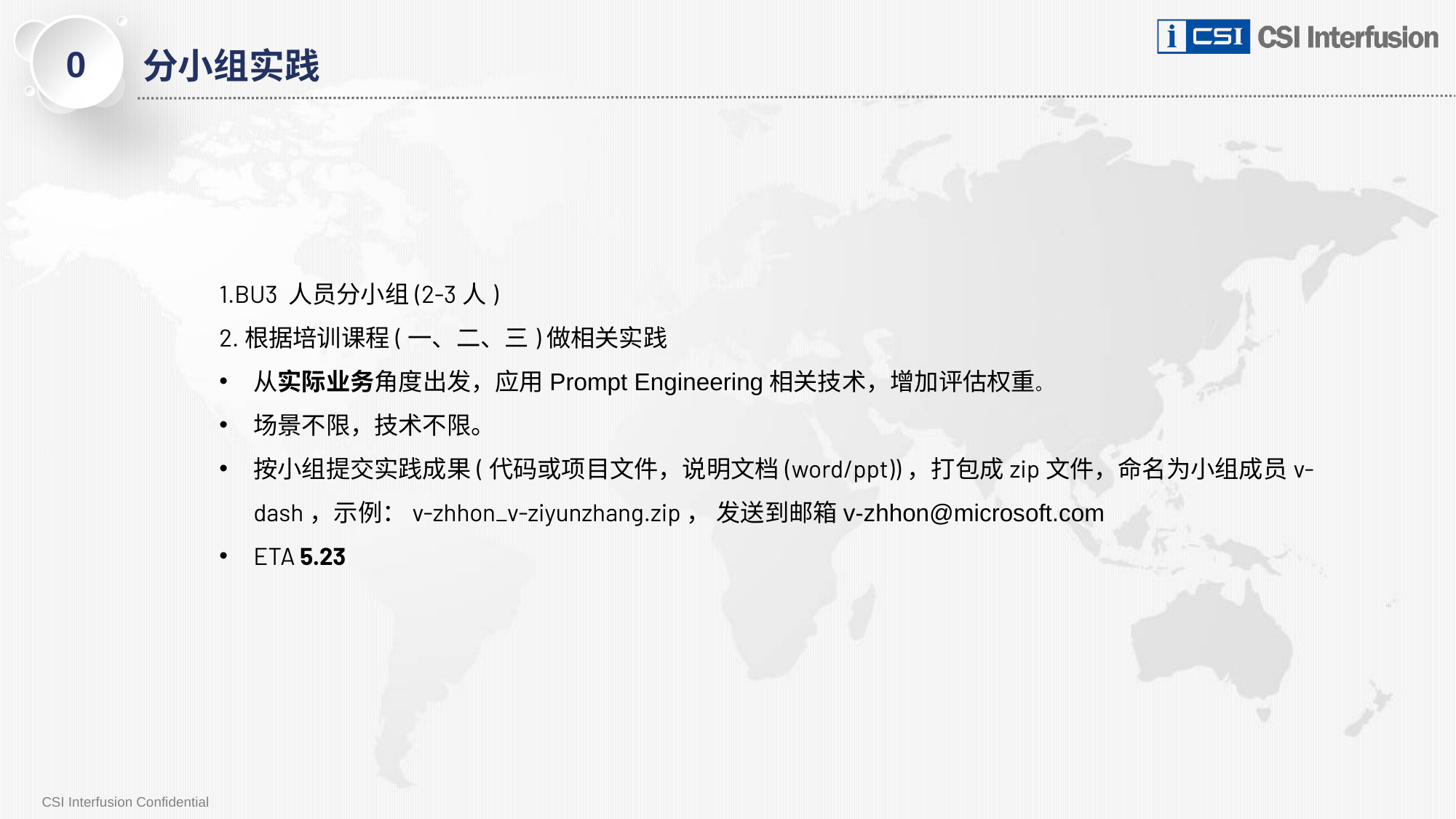

0

分小组实践​
1.BU3 人员分小组(2-3人)
2.根据培训课程(一、二、三)做相关实践
从实际业务角度出发，应用Prompt Engineering相关技术，增加评估权重。
场景不限，技术不限。
按小组提交实践成果(代码或项目文件，说明文档(word/ppt))，打包成zip文件，命名为小组成员v-dash，示例：v-zhhon_v-ziyunzhang.zip， 发送到邮箱v-zhhon@microsoft.com
ETA 5.23